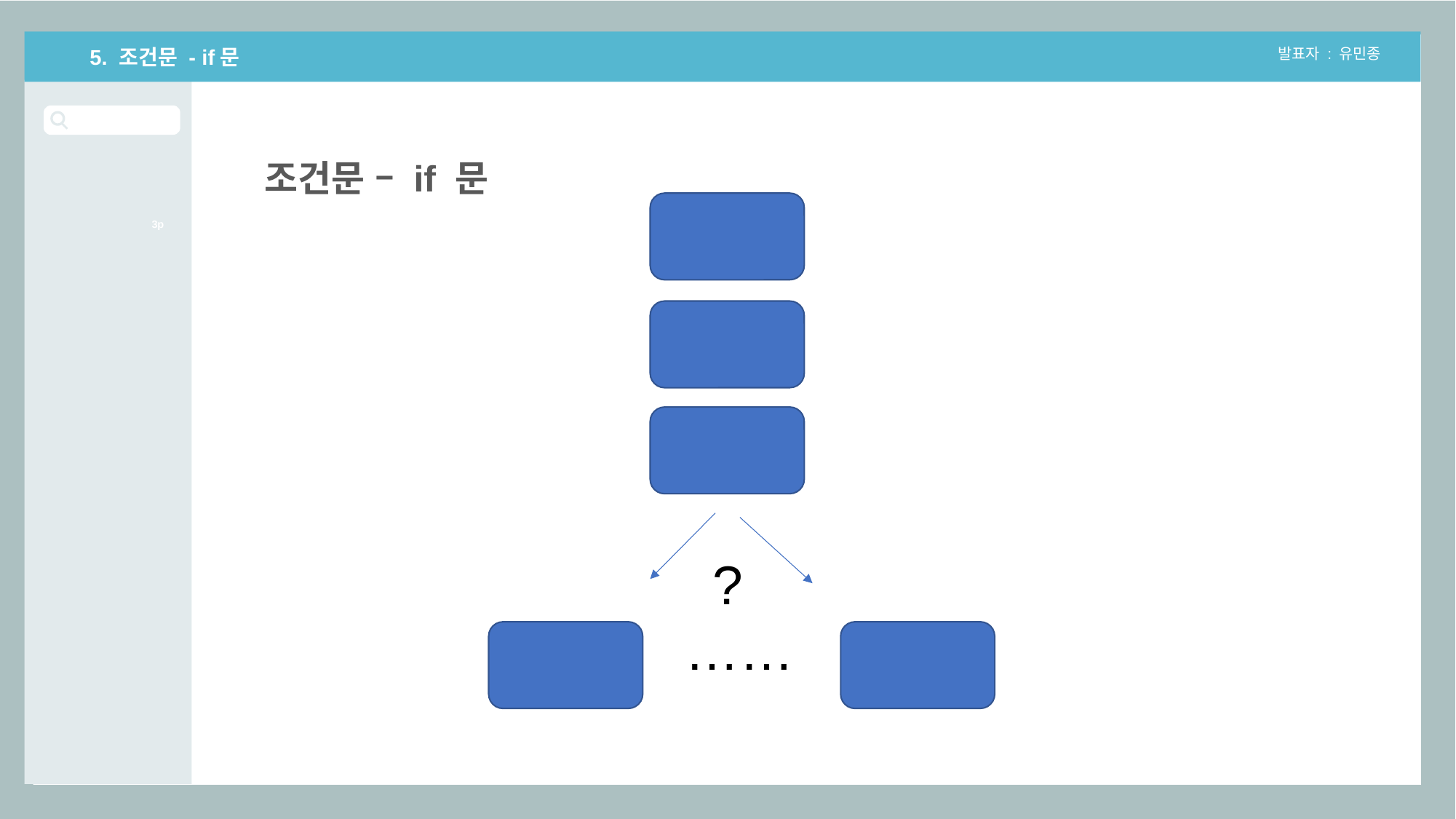

5. 조건문 - if문
발표자 : 유민종

조건문 – if 문

3p

?
……